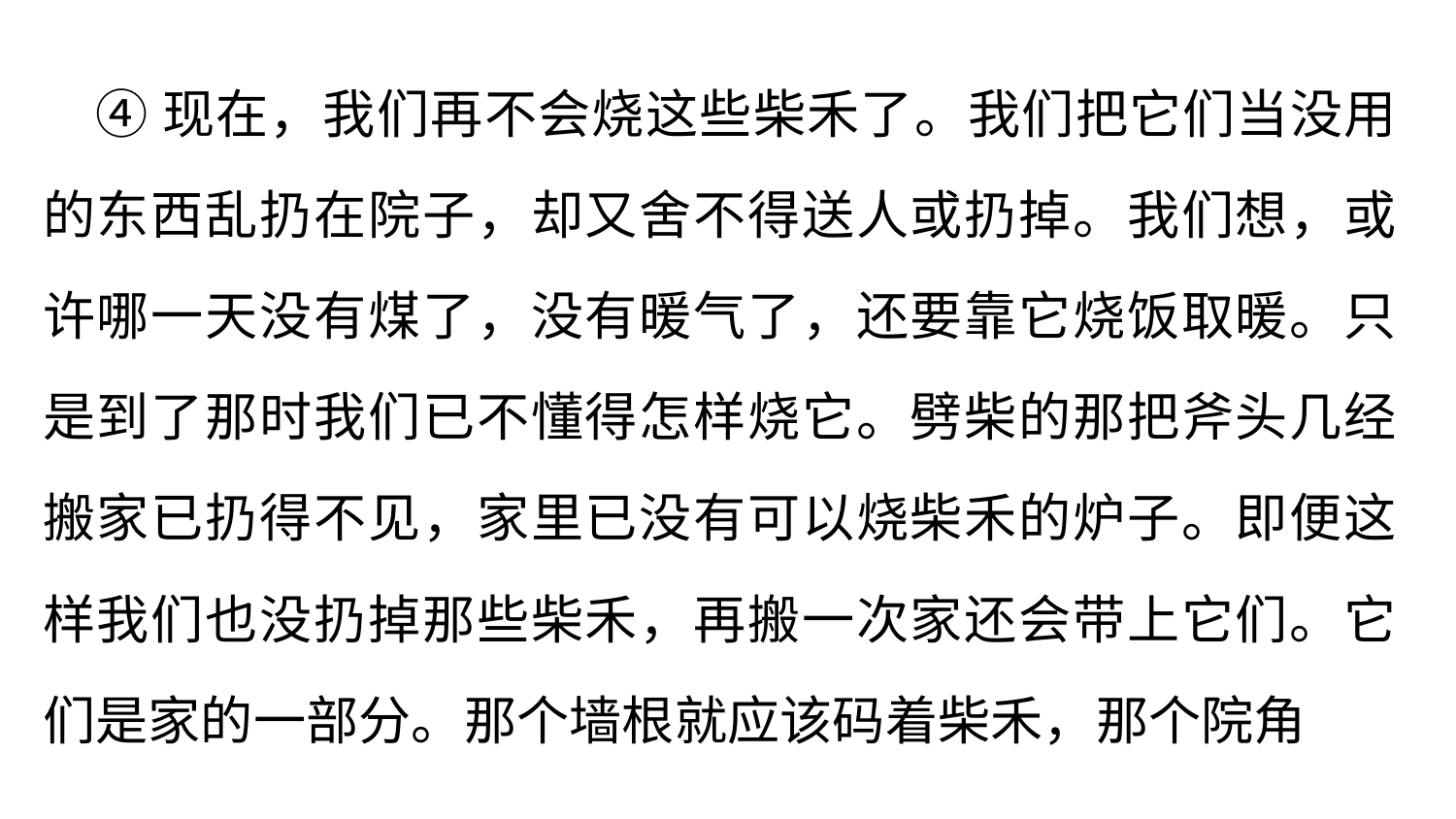

④现在，我们再不会烧这些柴禾了。我们把它们当没用的东西乱扔在院子，却又舍不得送人或扔掉。我们想，或许哪一天没有煤了，没有暖气了，还要靠它烧饭取暖。只是到了那时我们已不懂得怎样烧它。劈柴的那把斧头几经搬家已扔得不见，家里已没有可以烧柴禾的炉子。即便这样我们也没扔掉那些柴禾，再搬一次家还会带上它们。它们是家的一部分。那个墙根就应该码着柴禾，那个院角